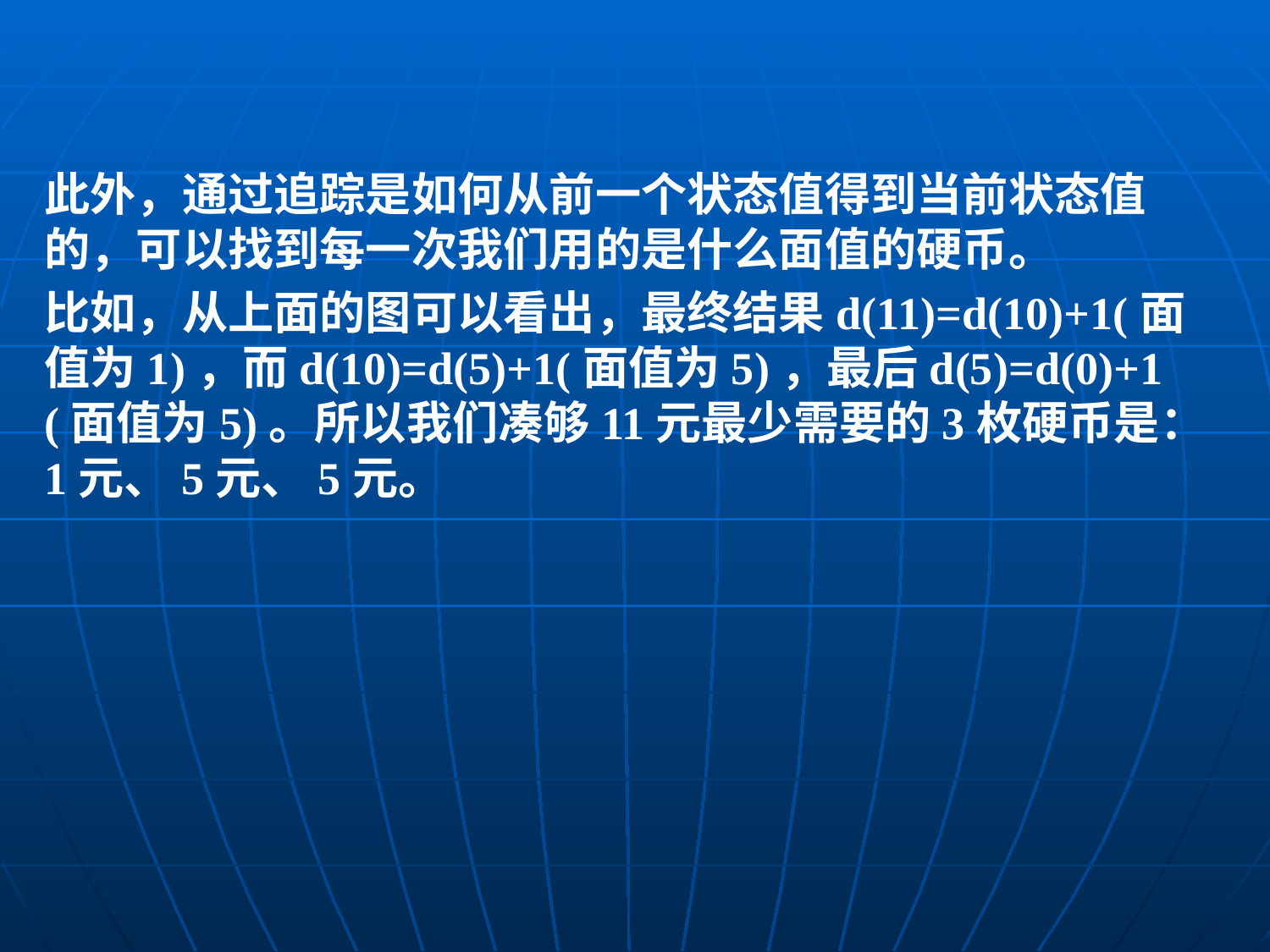

#
此外，通过追踪是如何从前一个状态值得到当前状态值的，可以找到每一次我们用的是什么面值的硬币。
比如，从上面的图可以看出，最终结果d(11)=d(10)+1(面值为1)，而d(10)=d(5)+1(面值为5)，最后d(5)=d(0)+1 (面值为5)。所以我们凑够11元最少需要的3枚硬币是：1元、5元、5元。